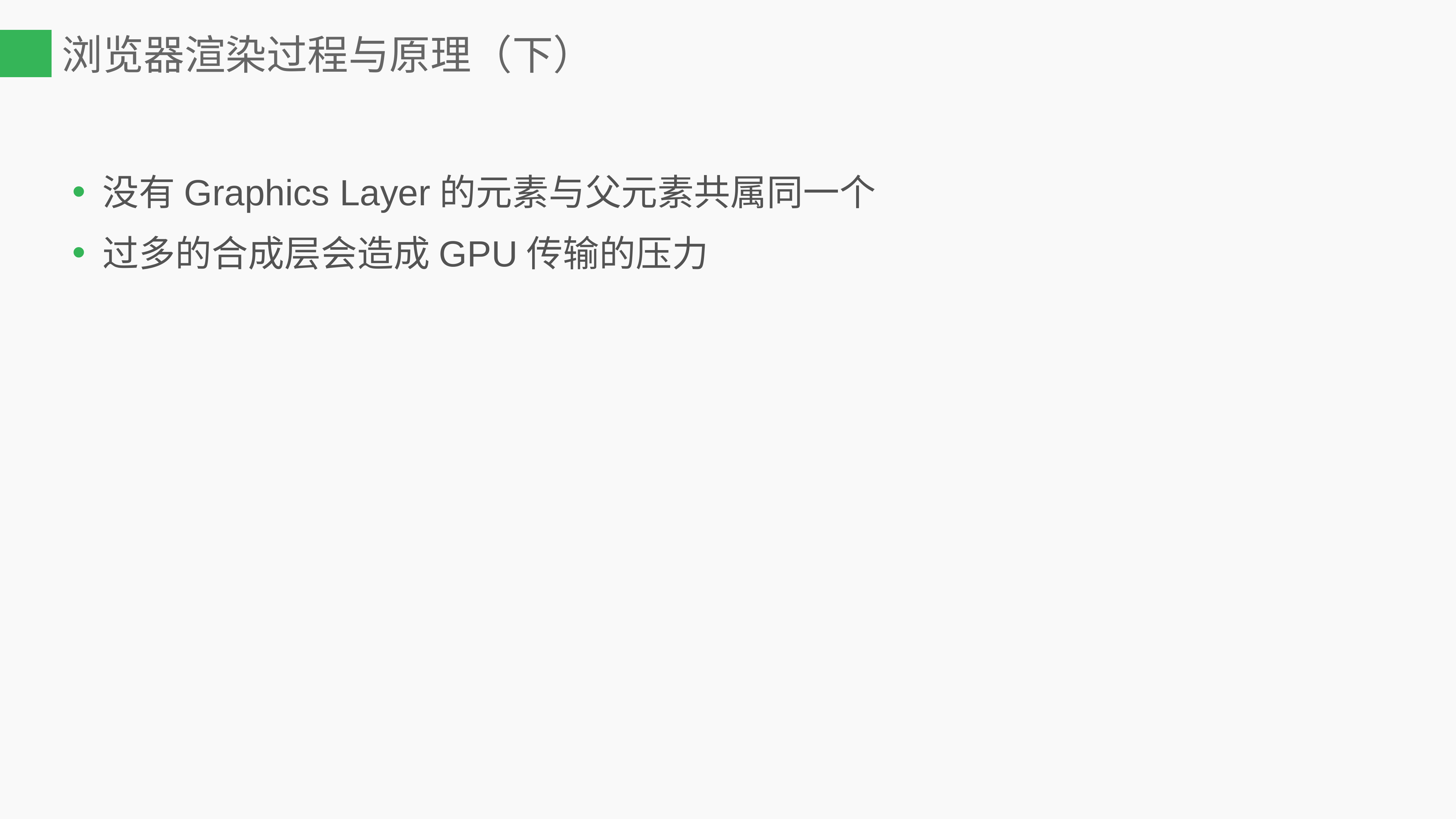

# 浏览器渲染过程与原理（下）
没有Graphics Layer的元素与父元素共属同一个
过多的合成层会造成GPU传输的压力